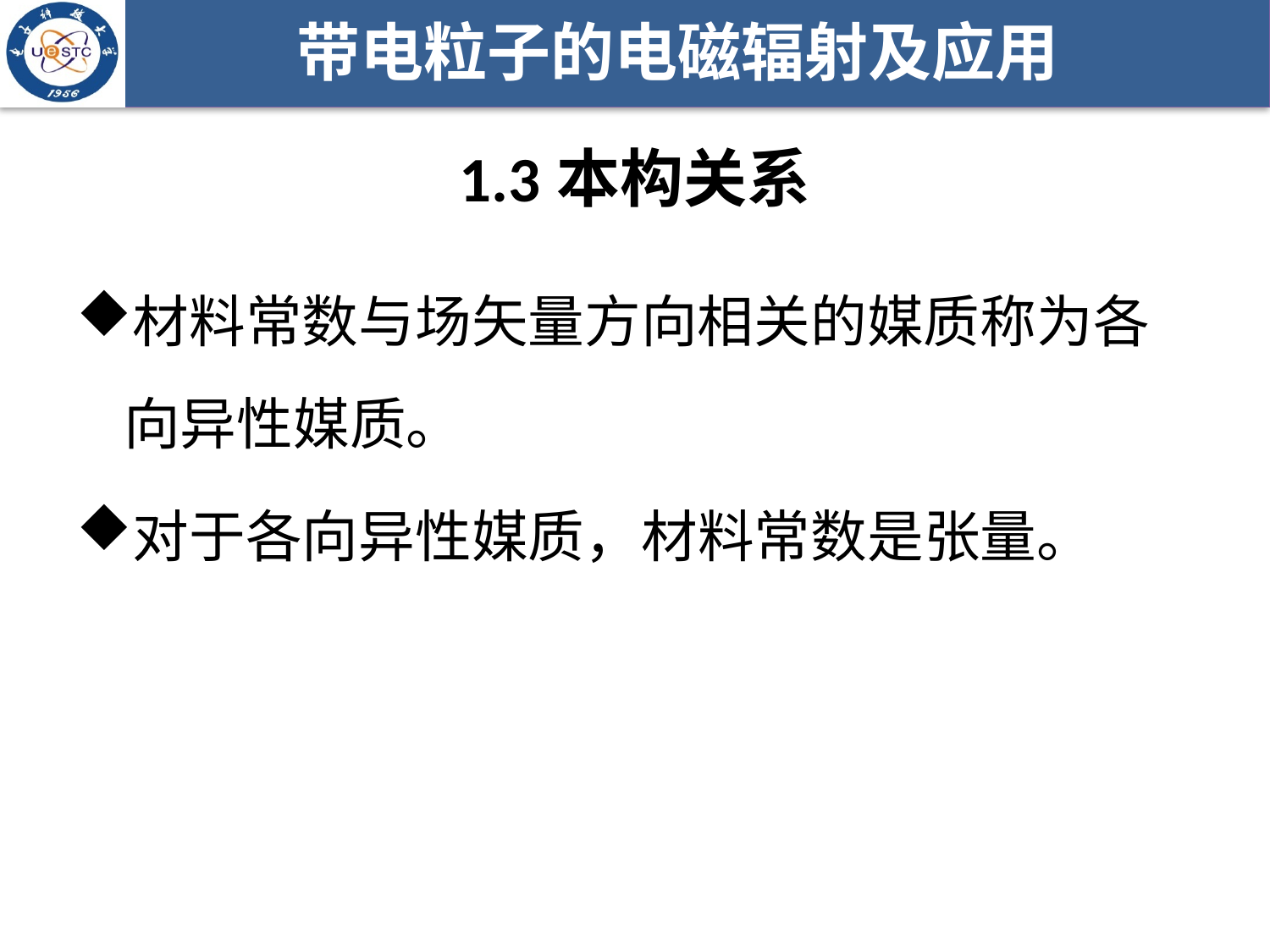

# 1.3本构关系
材料常数与场矢量方向相关的媒质称为各向异性媒质。
对于各向异性媒质，材料常数是张量。